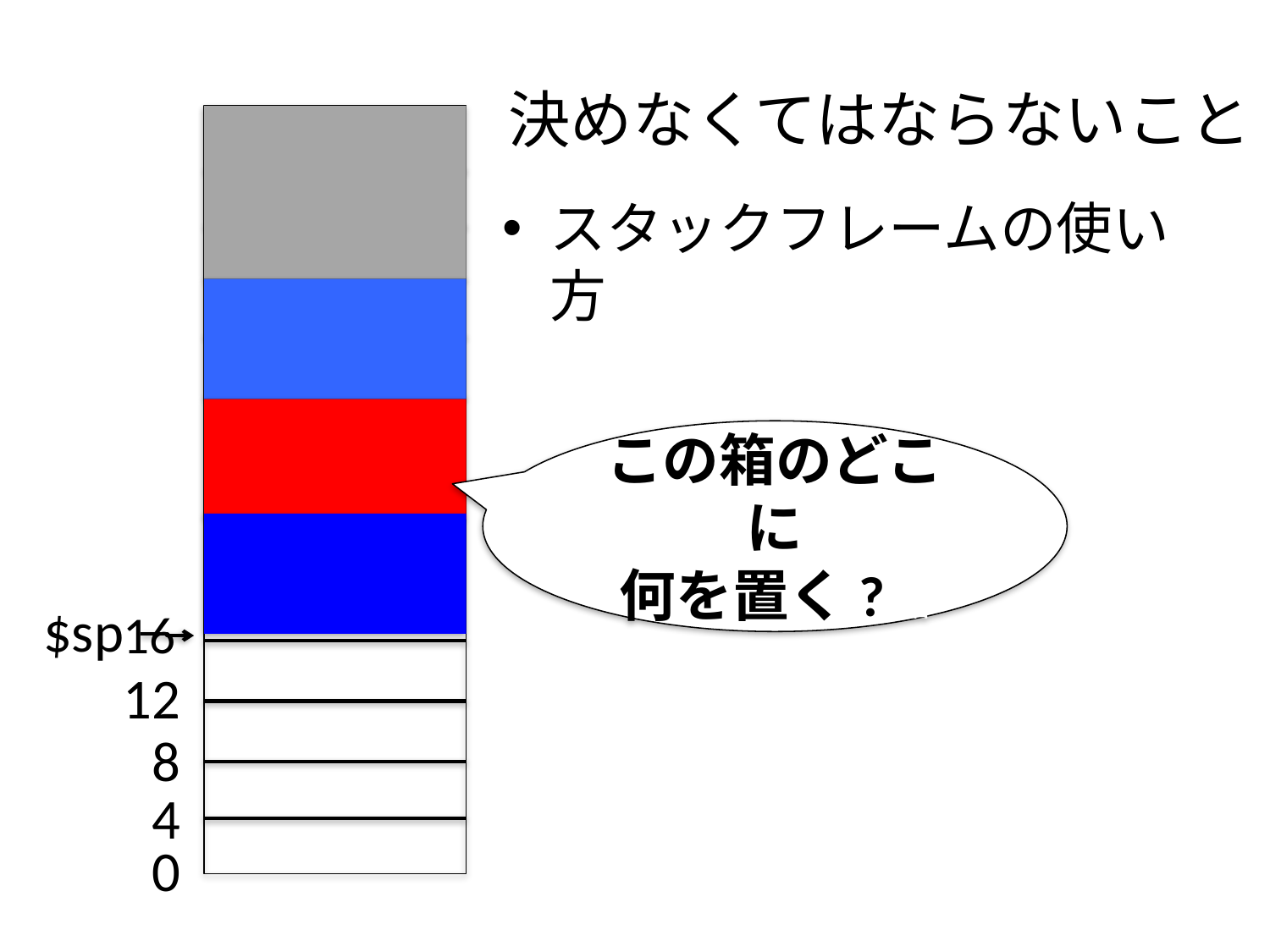

# 決めなくてはならないこと

スタックフレームの使い方

この箱のどこに
何を置く?箱
…

$sp
16
12
8
4
0